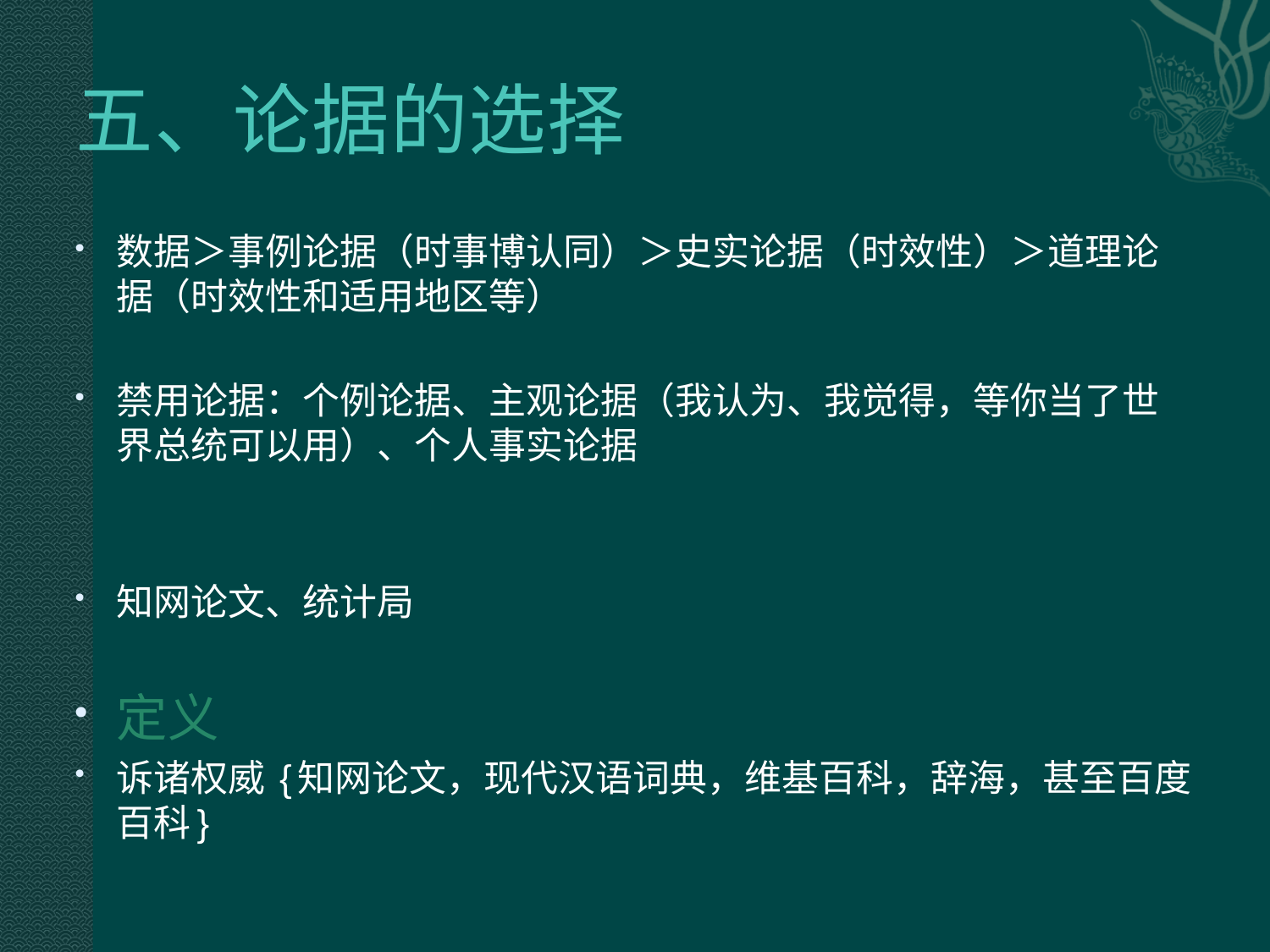

# 五、论据的选择
数据＞事例论据（时事博认同）＞史实论据（时效性）＞道理论据（时效性和适用地区等）

禁用论据：个例论据、主观论据（我认为、我觉得，等你当了世界总统可以用）、个人事实论据

知网论文、统计局

定义
诉诸权威 {知网论文，现代汉语词典，维基百科，辞海，甚至百度百科}